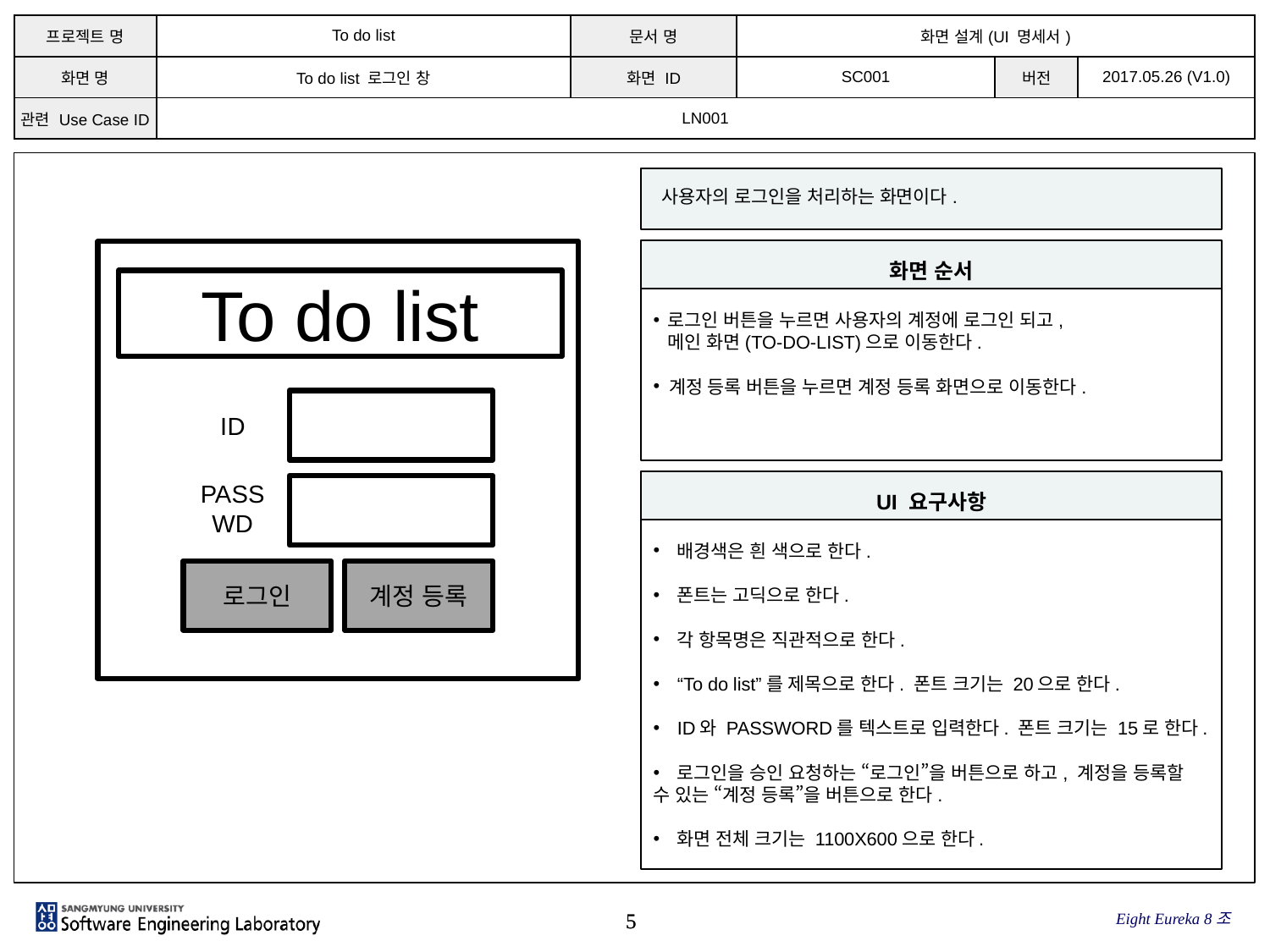

| 프로젝트 명 | To do list | 문서 명 | 화면 설계(UI 명세서) |  |  |
| --- | --- | --- | --- | --- | --- |
| 화면 명 | To do list 로그인 창 | 화면 ID | SC001 | 버전 | 2017.05.26 (V1.0) |
| 관련 Use Case ID | LN001 |  |  |  |  |

 사용자의 로그인을 처리하는 화면이다.

화면 순서
 로그인 버튼을 누르면 사용자의 계정에 로그인 되고,
  메인 화면(TO-DO-LIST)으로 이동한다.

 계정 등록 버튼을 누르면 계정 등록 화면으로 이동한다.

To do list
ID

PASSWD

로그인
계정 등록

UI 요구사항
배경색은 흰 색으로 한다.

폰트는 고딕으로 한다.

각 항목명은 직관적으로 한다.

“To do list”를 제목으로 한다. 폰트 크기는 20으로 한다.

ID와 PASSWORD를 텍스트로 입력한다. 폰트 크기는 15로 한다.

로그인을 승인 요청하는 “로그인”을 버튼으로 하고, 계정을 등록할
수 있는 “계정 등록”을 버튼으로 한다.

화면 전체 크기는 1100X600으로 한다.
Eight Eureka 8조